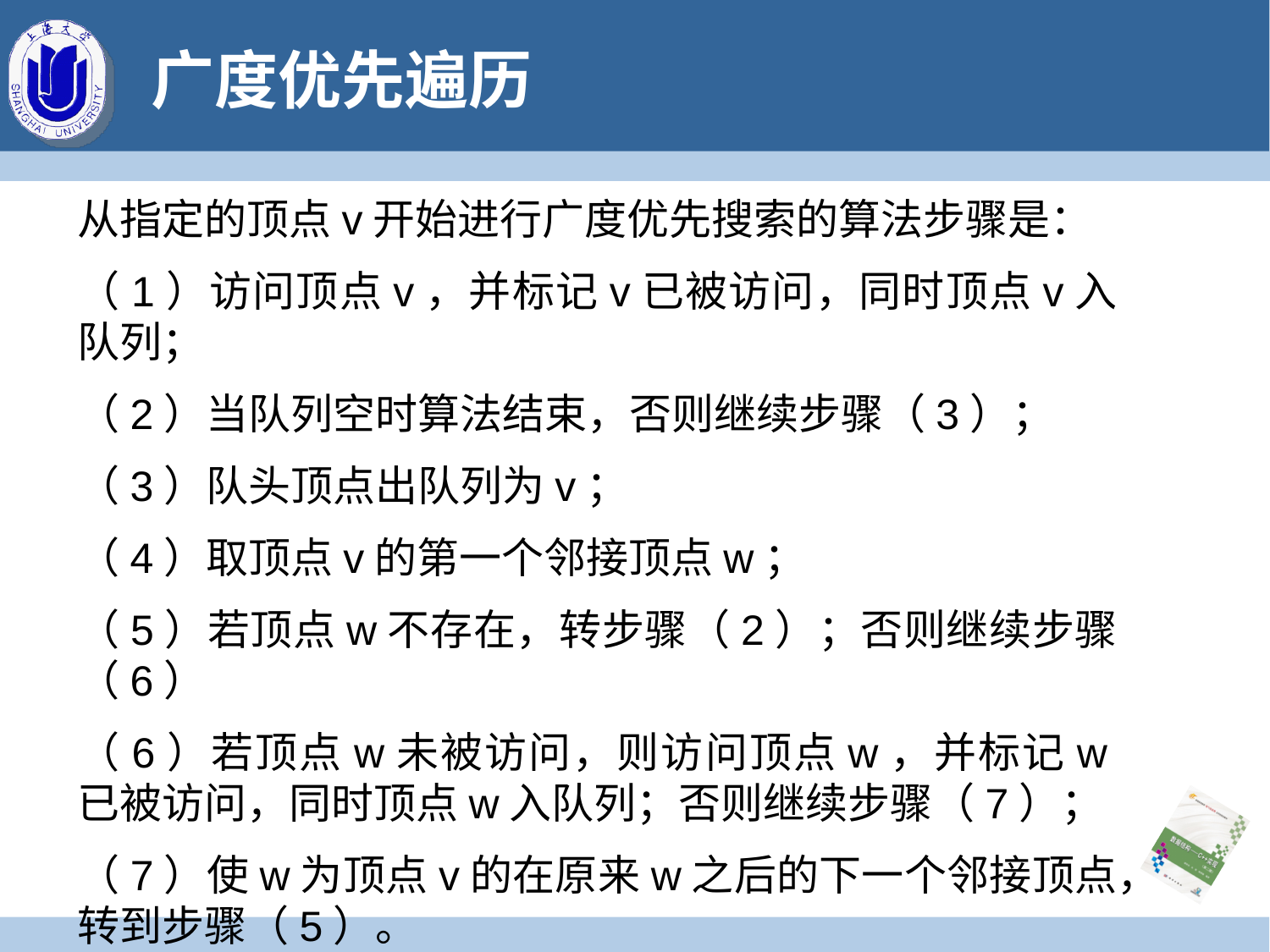

# 广度优先遍历
从指定的顶点v开始进行广度优先搜索的算法步骤是：
（1）访问顶点v，并标记v已被访问，同时顶点v入队列；
（2）当队列空时算法结束，否则继续步骤（3）；
（3）队头顶点出队列为v；
（4）取顶点v的第一个邻接顶点w；
（5）若顶点w不存在，转步骤（2）；否则继续步骤（6）
（6）若顶点w未被访问，则访问顶点w，并标记w已被访问，同时顶点w入队列；否则继续步骤（7）；
（7）使w为顶点v的在原来w之后的下一个邻接顶点，转到步骤（5）。